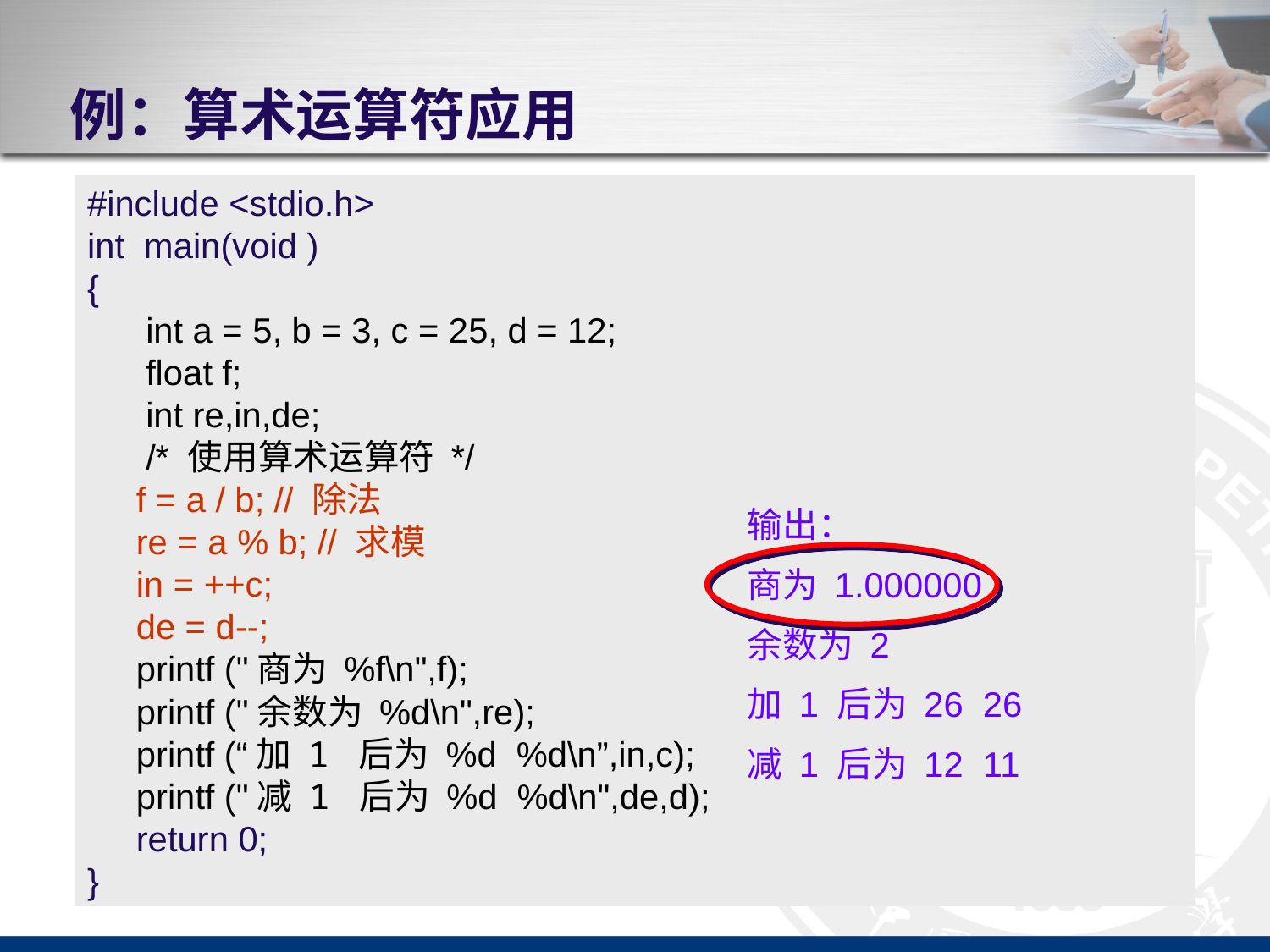

# 例：算术运算符应用
#include <stdio.h>
int  main(void )
{
      int a = 5, b = 3, c = 25, d = 12;
      float f;
      int re,in,de;
      /* 使用算术运算符 */
     f = a / b; // 除法
     re = a % b; // 求模
     in = ++c;
     de = d--;
     printf ("商为 %f\n",f);
     printf ("余数为 %d\n",re);
     printf (“加 1 后为 %d  %d\n”,in,c);
     printf ("减 1 后为 %d  %d\n",de,d);
     return 0;
}
输出：
商为 1.000000
余数为 2
加 1 后为 26  26
减 1 后为 12  11

33